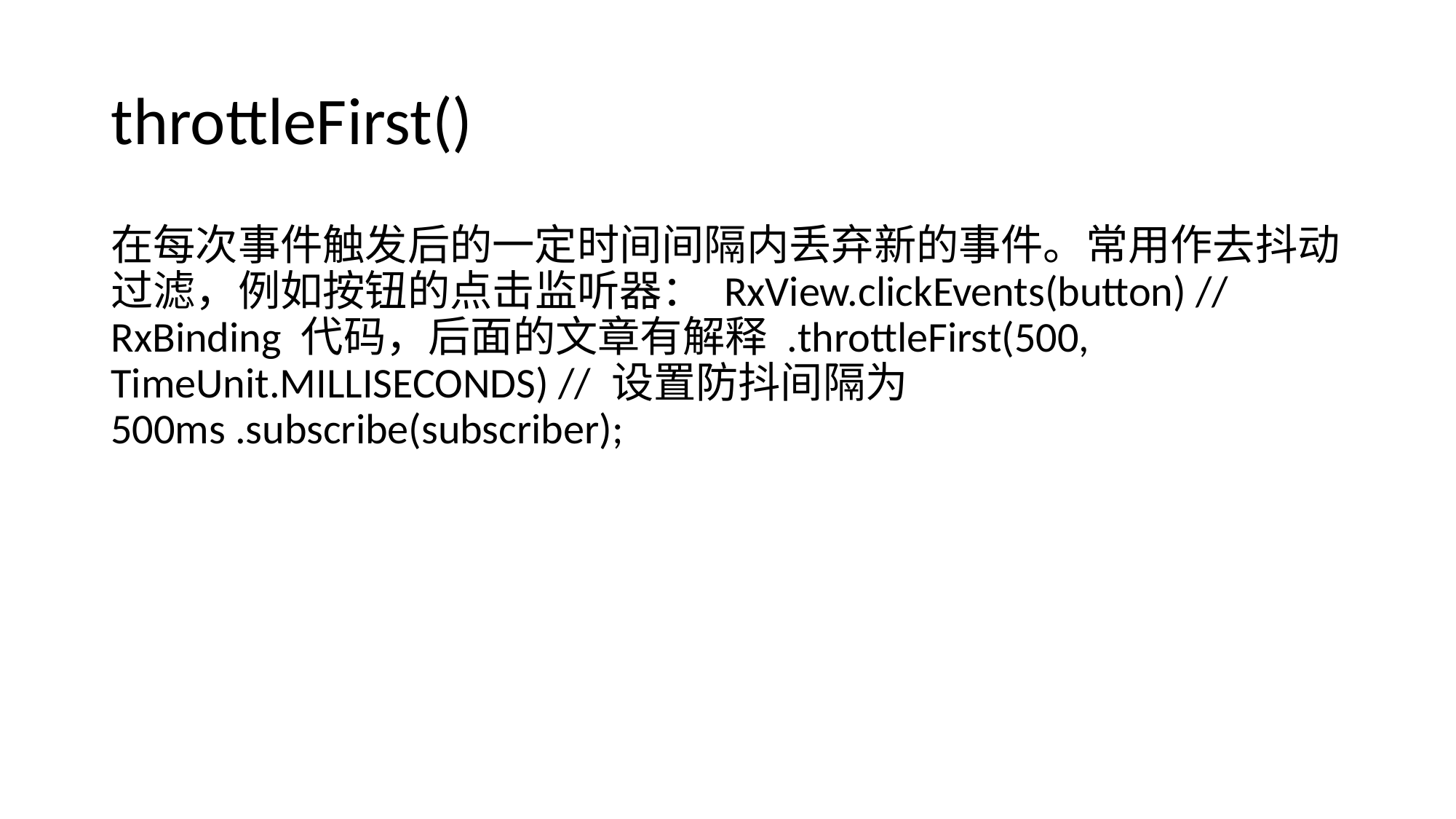

# throttleFirst()
在每次事件触发后的一定时间间隔内丢弃新的事件。常用作去抖动过滤，例如按钮的点击监听器： RxView.clickEvents(button) // RxBinding 代码，后面的文章有解释 .throttleFirst(500, TimeUnit.MILLISECONDS) // 设置防抖间隔为 500ms .subscribe(subscriber);